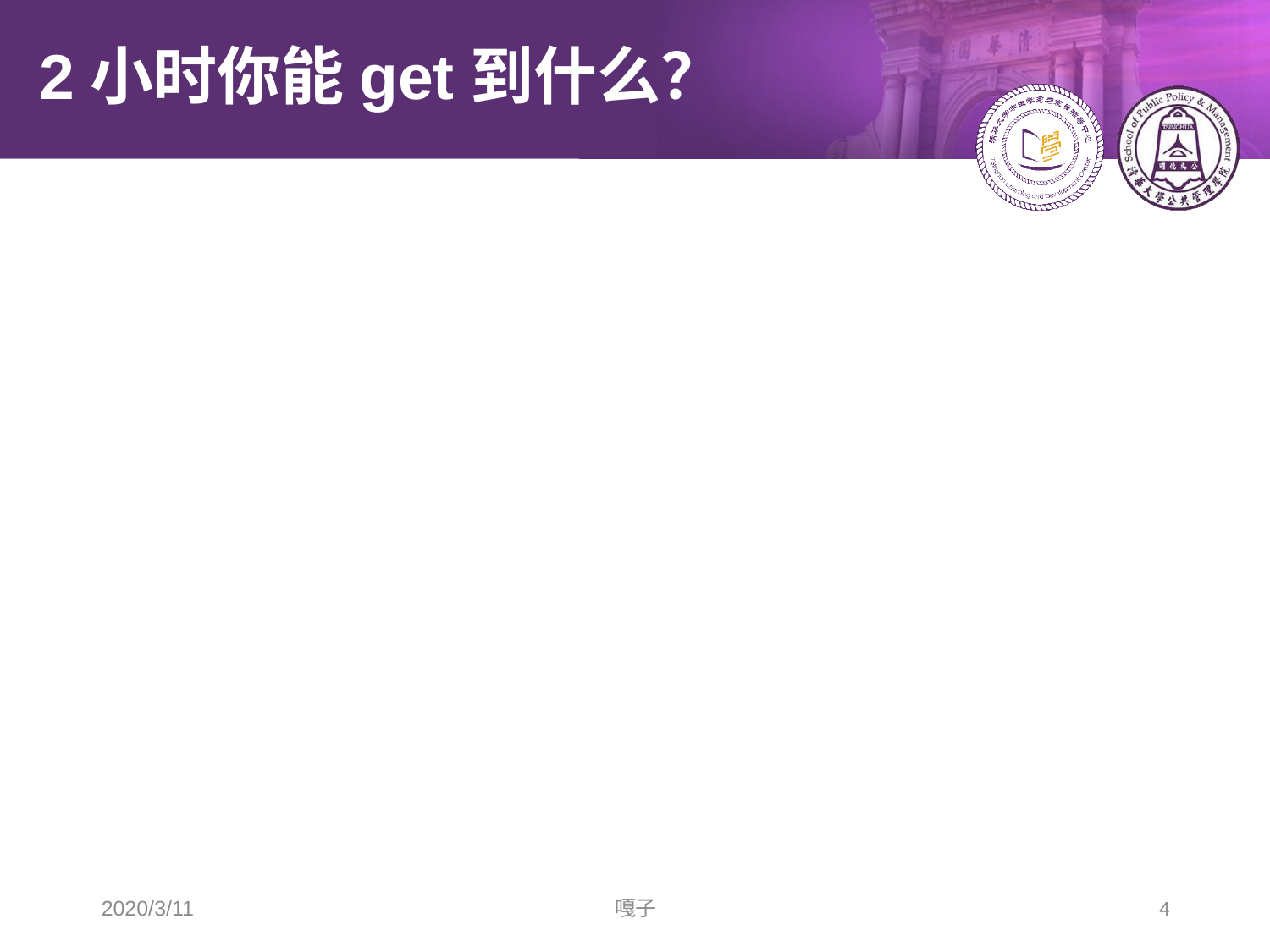

1.
# 2小时你能get到什么？
Why——为啥离了离散模型你的学术生涯就到头了
2.

What——离散什么鬼？
3.
Difference
probit和logit的世纪之争
2020/3/11
嘎子
4
概率、几率、对数几率、几率比
交互效应
4.
How——打开logit的正确姿势
5.画图彩蛋
Ps.3月底某天专门讲画图变形记